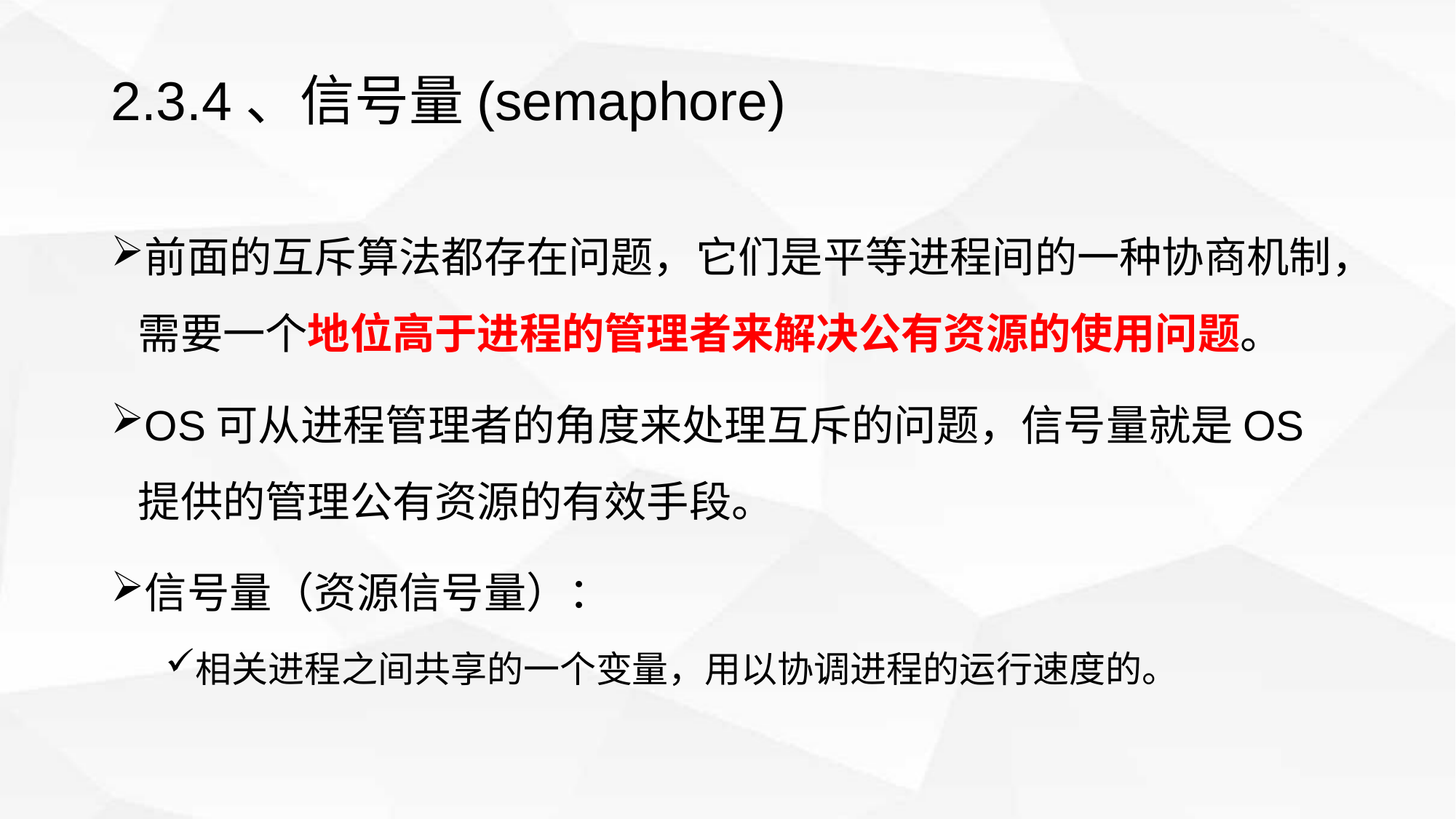

# 2.3.4、信号量(semaphore)
前面的互斥算法都存在问题，它们是平等进程间的一种协商机制，需要一个地位高于进程的管理者来解决公有资源的使用问题。
OS可从进程管理者的角度来处理互斥的问题，信号量就是OS提供的管理公有资源的有效手段。
信号量（资源信号量）：
相关进程之间共享的一个变量，用以协调进程的运行速度的。